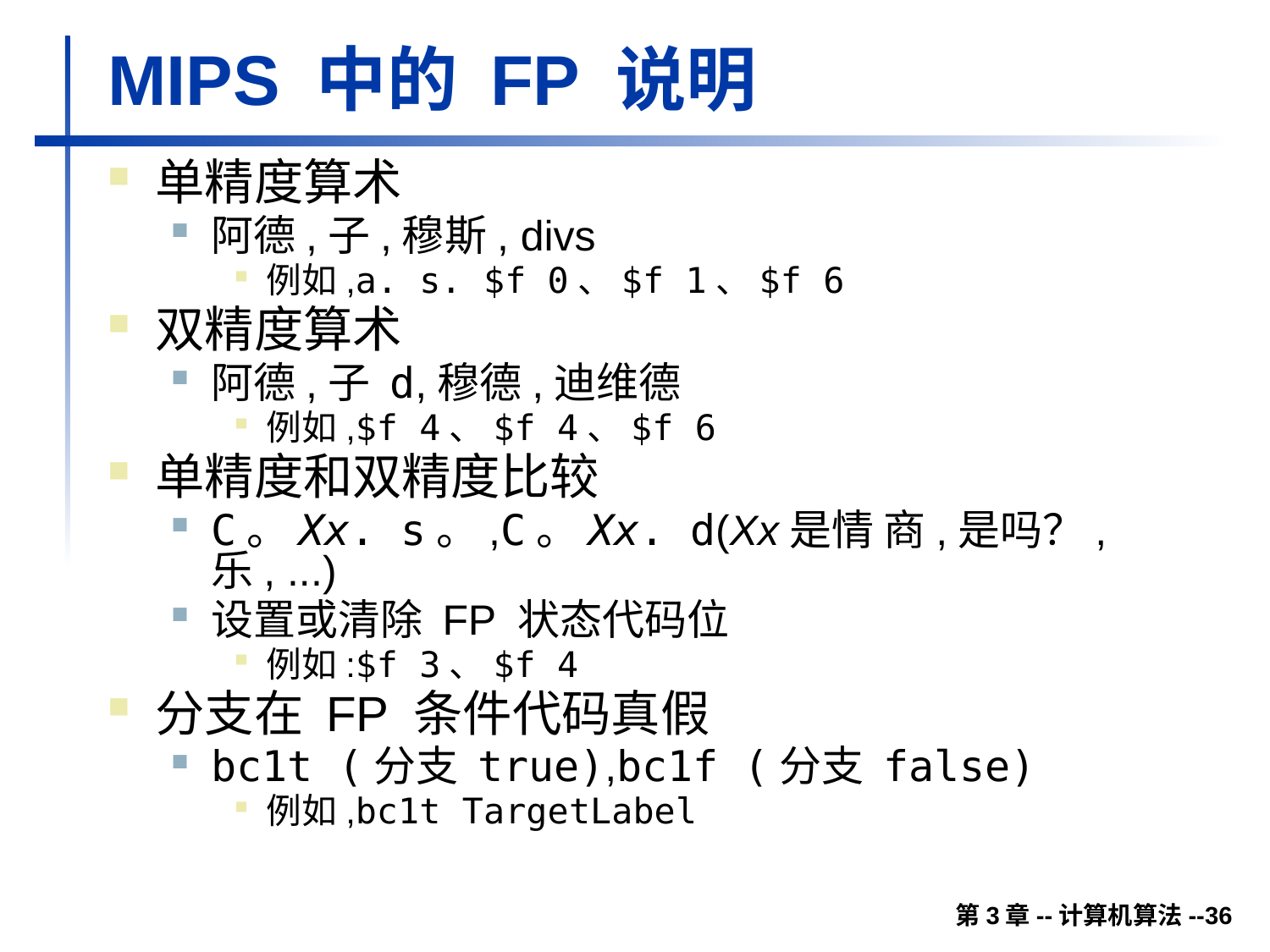

# MIPS 中的 FP 说明
单精度算术
阿德,子,穆斯, divs
例如,a. s. $f 0、$f 1、$f 6
双精度算术
阿德,子 d,穆德,迪维德
例如,$f 4、$f 4、$f 6
单精度和双精度比较
C。Xx. s。,C。Xx. d(Xx是情 商,是吗？,乐, ...)
设置或清除 FP 状态代码位
例如:$f 3、$f 4
分支在 FP 条件代码真假
bc1t (分支 true),bc1f (分支 false)
例如,bc1t TargetLabel
第3章--计算机算法--36